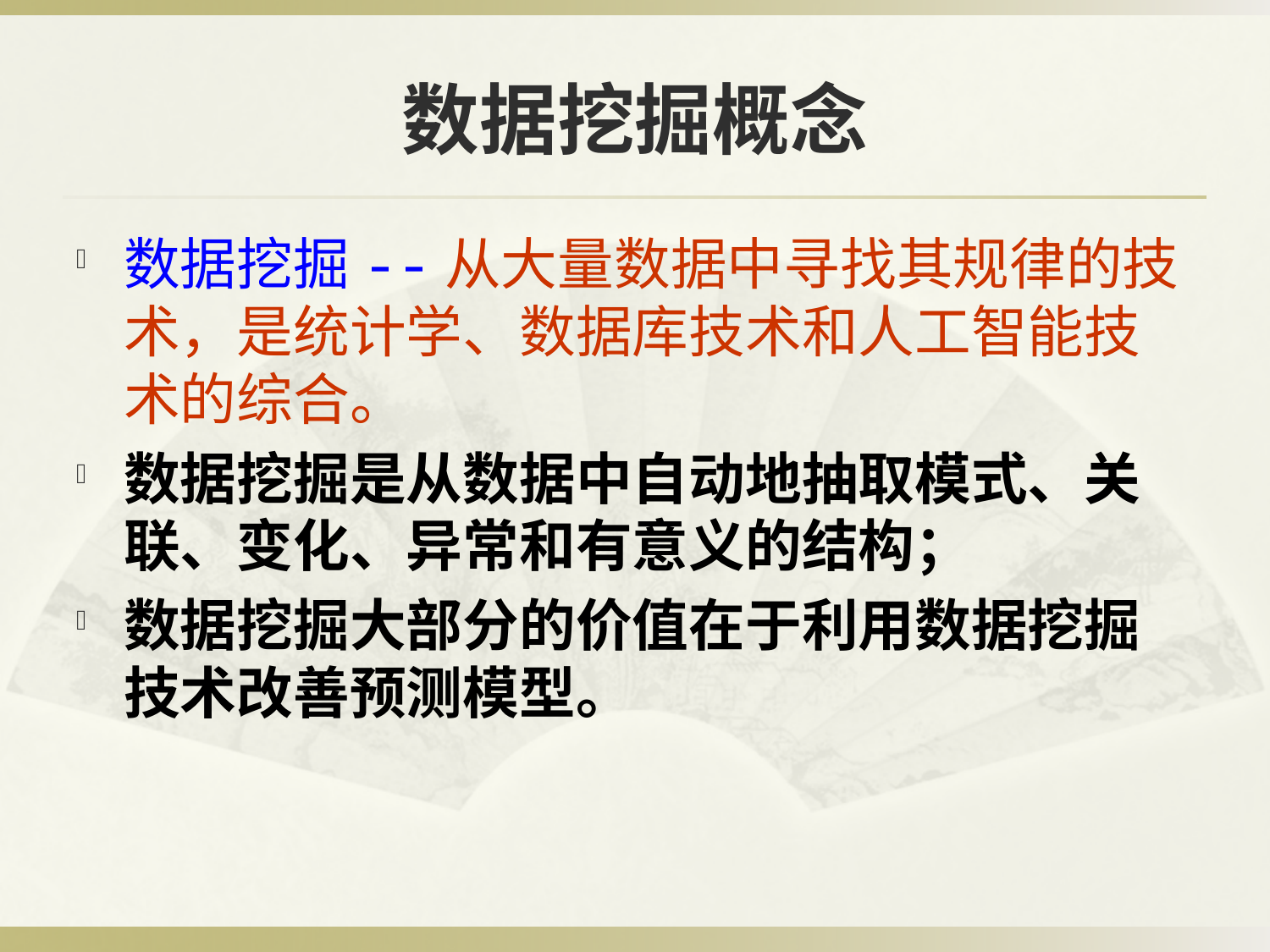

# 数据挖掘概念
数据挖掘--从大量数据中寻找其规律的技术，是统计学、数据库技术和人工智能技术的综合。
数据挖掘是从数据中自动地抽取模式、关联、变化、异常和有意义的结构；
数据挖掘大部分的价值在于利用数据挖掘技术改善预测模型。